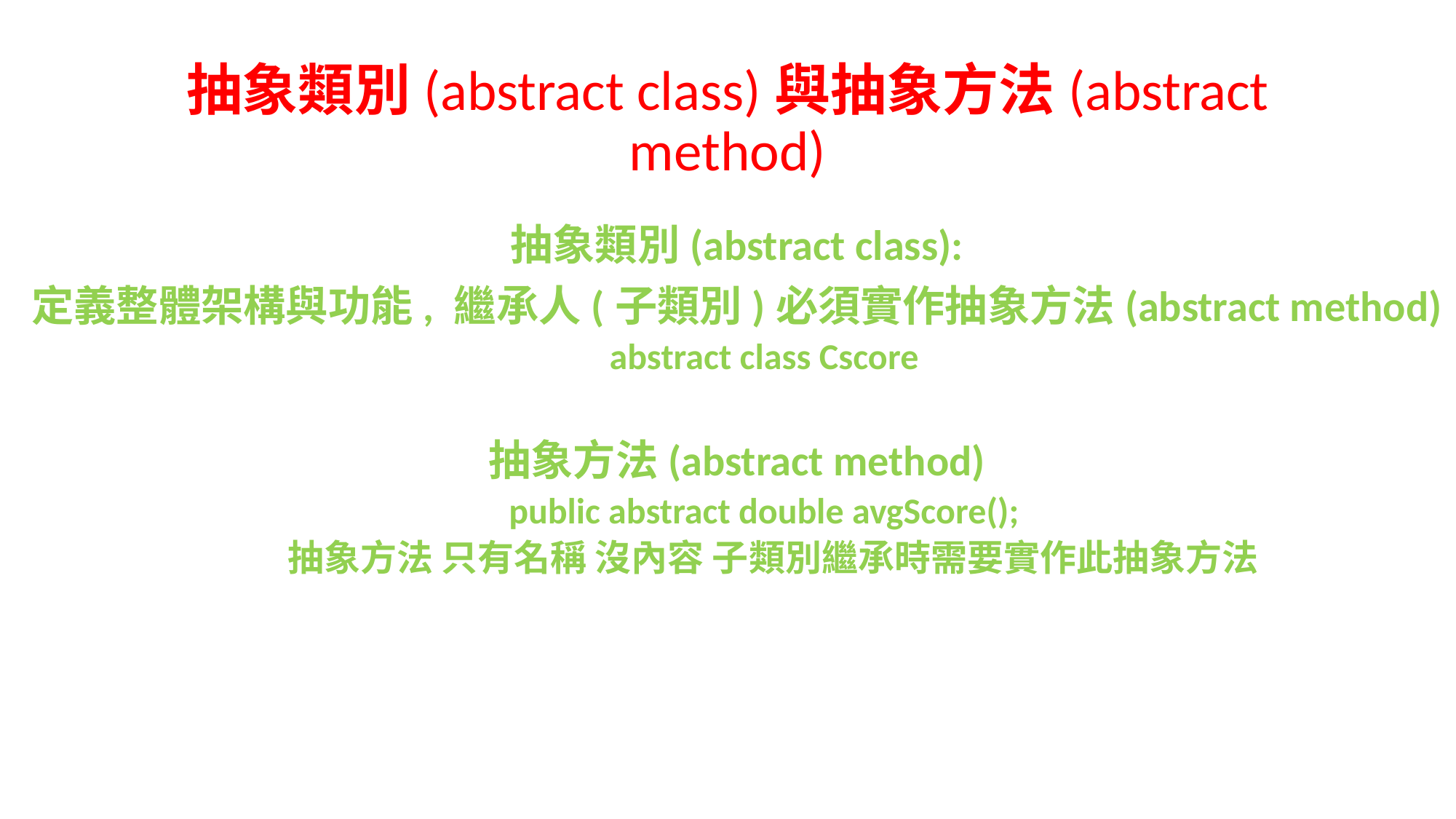

# 抽象類別(abstract class)與抽象方法(abstract method)
抽象類別(abstract class):
定義整體架構與功能, 繼承人(子類別)必須實作抽象方法(abstract method)
abstract class Cscore

抽象方法(abstract method)
public abstract double avgScore();
 抽象方法 只有名稱 沒內容 子類別繼承時需要實作此抽象方法